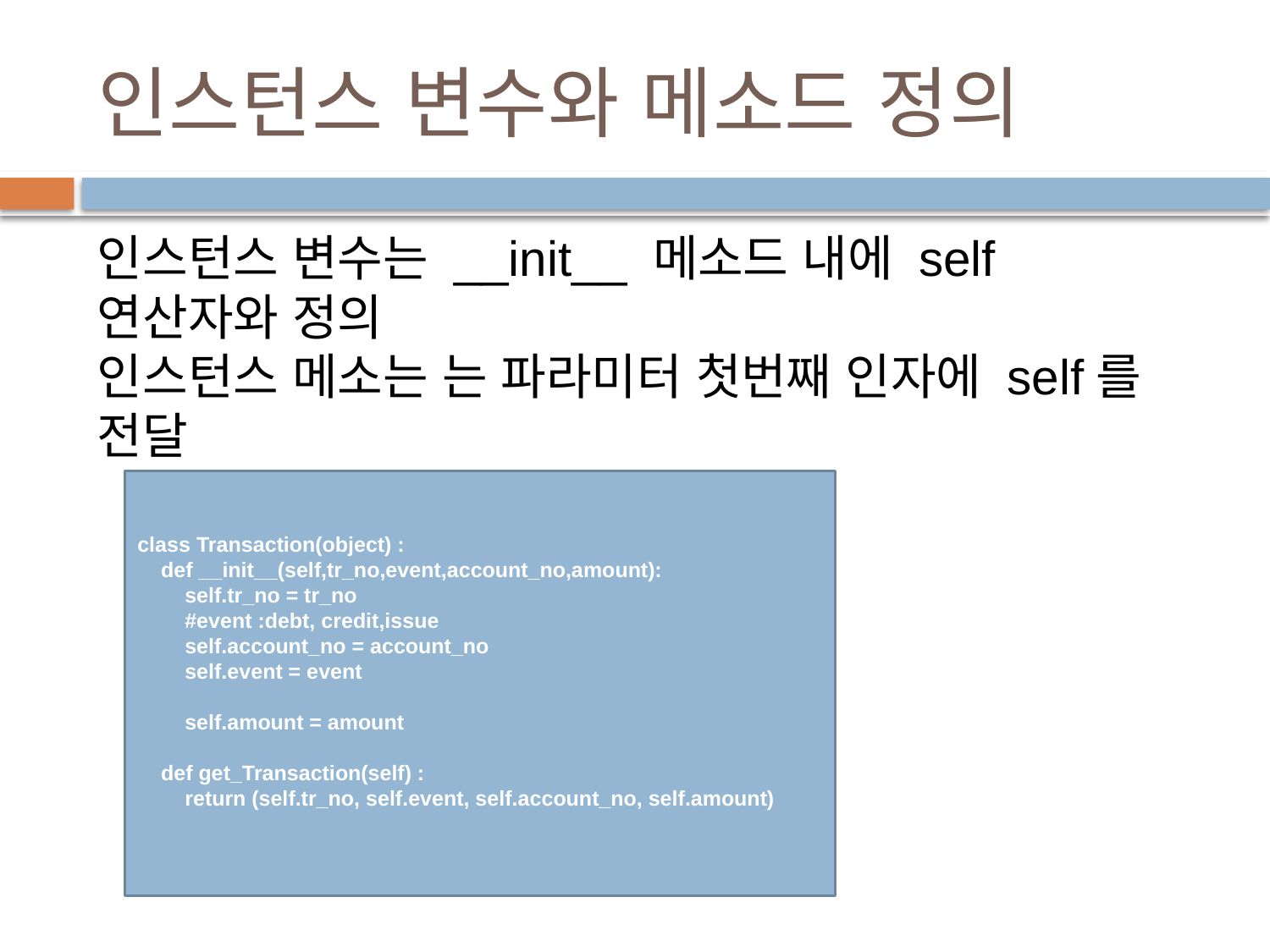

# 인스턴스 변수와 메소드 정의
인스턴스 변수는 __init__ 메소드 내에 self 연산자와 정의
인스턴스 메소는 는 파라미터 첫번째 인자에 self를 전달
class Transaction(object) :
    def __init__(self,tr_no,event,account_no,amount):
        self.tr_no = tr_no
        #event :debt, credit,issue
        self.account_no = account_no
        self.event = event

        self.amount = amount

    def get_Transaction(self) :
        return (self.tr_no, self.event, self.account_no, self.amount)